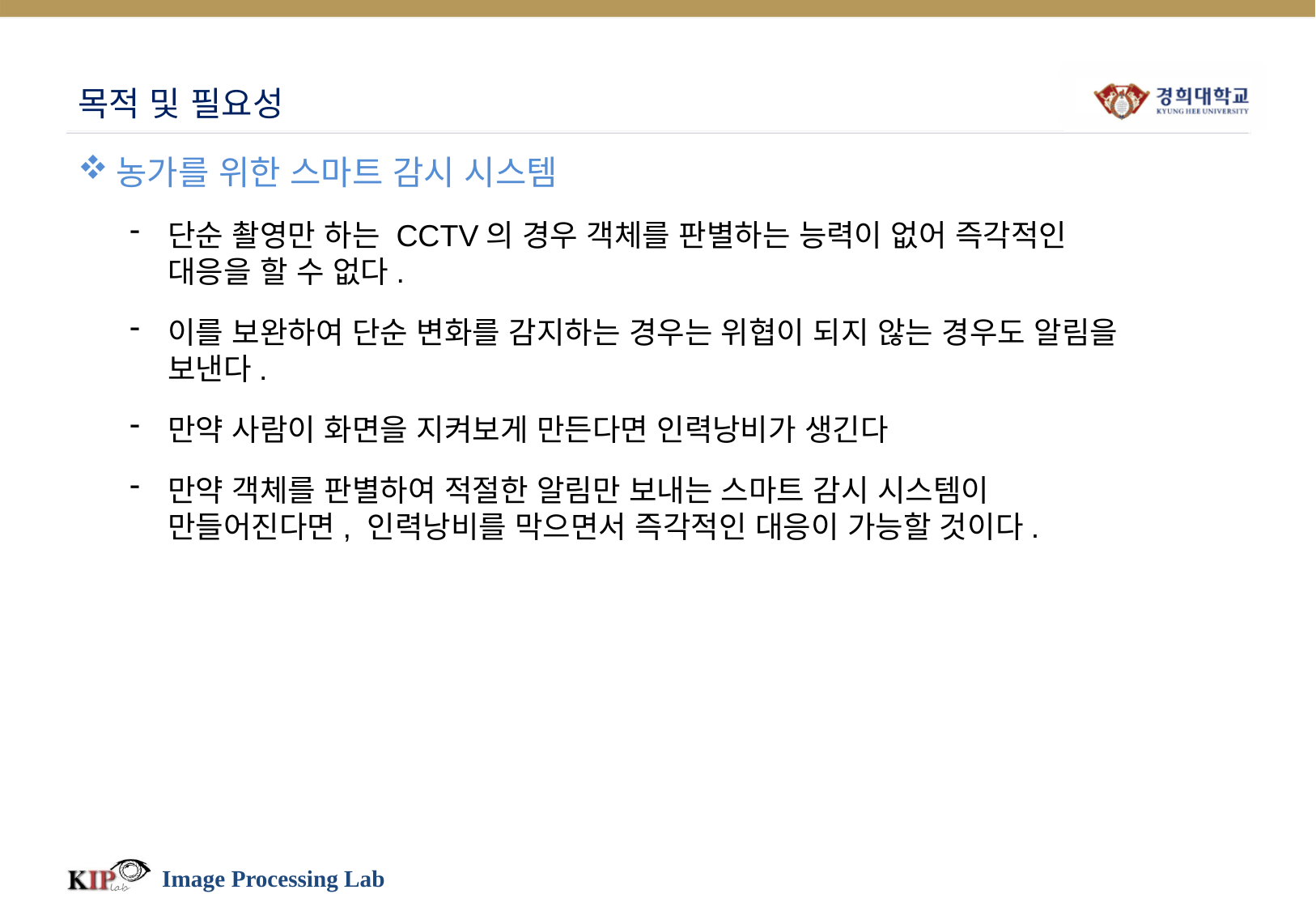

# 목적 및 필요성
농가를 위한 스마트 감시 시스템
단순 촬영만 하는 CCTV의 경우 객체를 판별하는 능력이 없어 즉각적인 대응을 할 수 없다.
이를 보완하여 단순 변화를 감지하는 경우는 위협이 되지 않는 경우도 알림을 보낸다.
만약 사람이 화면을 지켜보게 만든다면 인력낭비가 생긴다
만약 객체를 판별하여 적절한 알림만 보내는 스마트 감시 시스템이 만들어진다면, 인력낭비를 막으면서 즉각적인 대응이 가능할 것이다.
Image Processing Lab